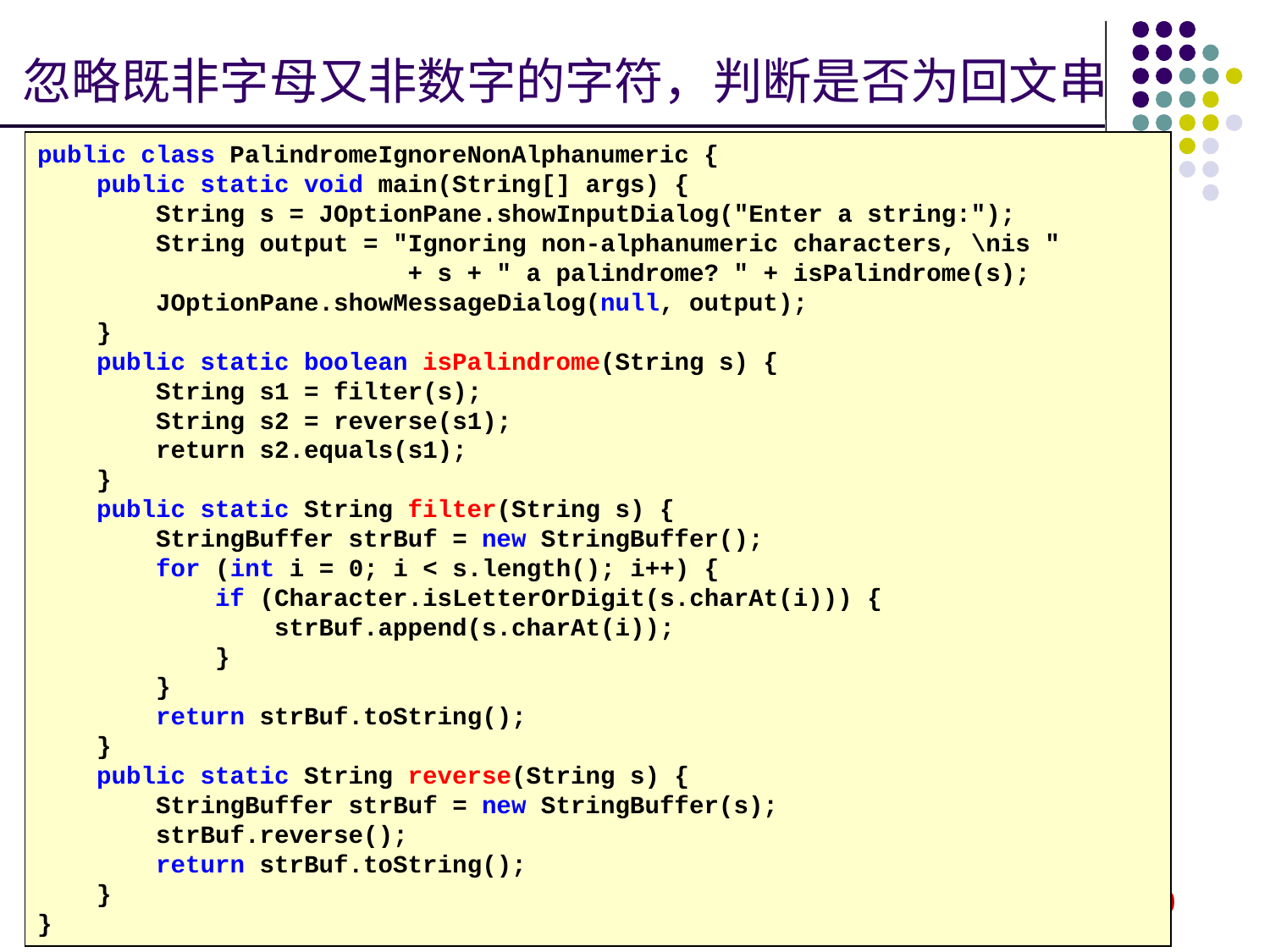

忽略既非字母又非数字的字符，判断是否为回文串
public class PalindromeIgnoreNonAlphanumeric {
    public static void main(String[] args) {
        String s = JOptionPane.showInputDialog("Enter a string:");
        String output = "Ignoring non-alphanumeric characters, \nis "
                         + s + " a palindrome? " + isPalindrome(s);
        JOptionPane.showMessageDialog(null, output);
    }
    public static boolean isPalindrome(String s) {
        String s1 = filter(s);
        String s2 = reverse(s1);
        return s2.equals(s1);
    }
    public static String filter(String s) {
        StringBuffer strBuf = new StringBuffer();
        for (int i = 0; i < s.length(); i++) {
            if (Character.isLetterOrDigit(s.charAt(i))) {
                strBuf.append(s.charAt(i));
            }
        }
        return strBuf.toString();
    }
    public static String reverse(String s) {
        StringBuffer strBuf = new StringBuffer(s);
        strBuf.reverse();
        return strBuf.toString();
    }
}